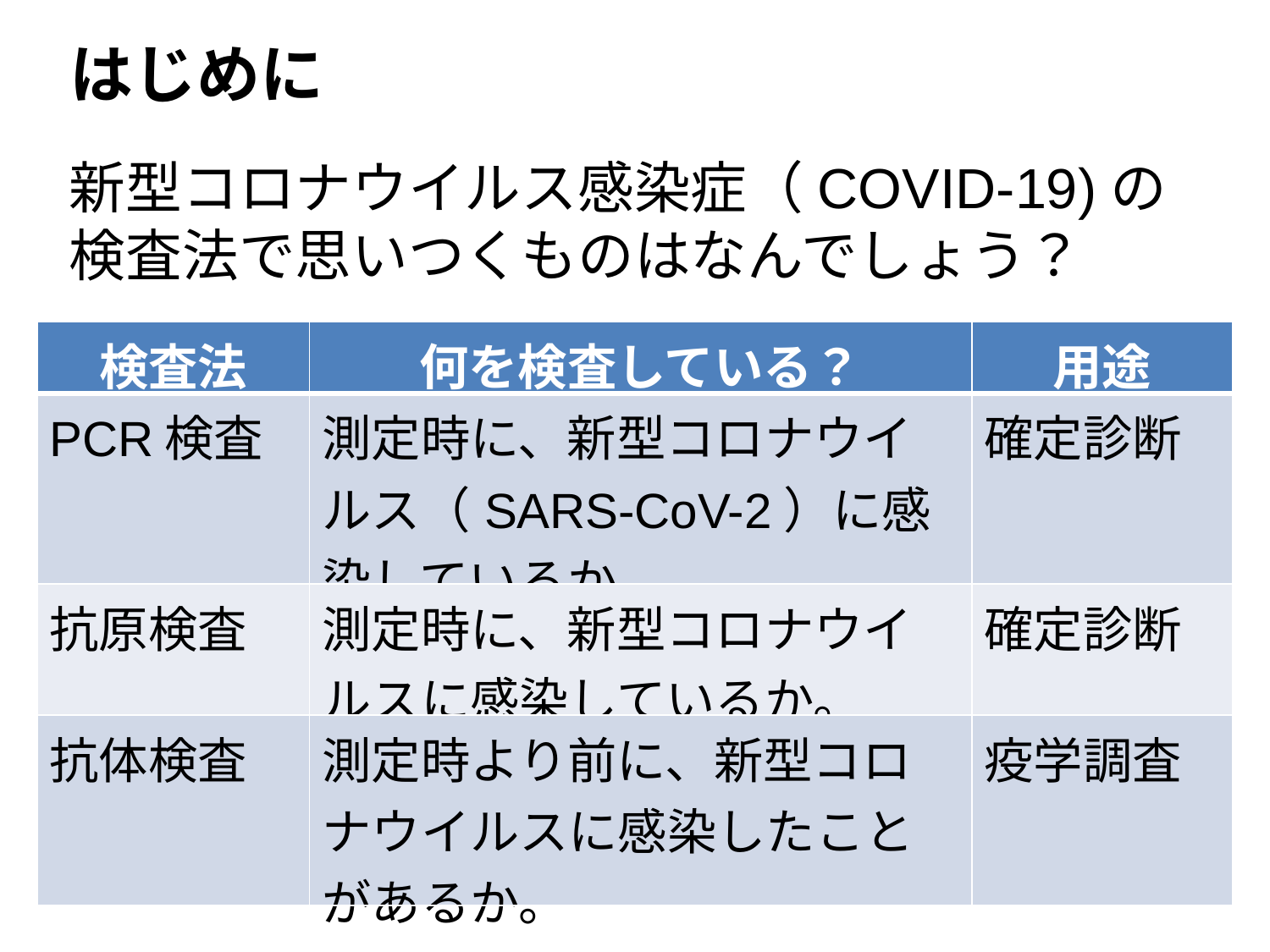

# はじめに
新型コロナウイルス感染症（COVID-19)の
検査法で思いつくものはなんでしょう？
| 検査法 | 何を検査している？ | 用途 |
| --- | --- | --- |
| PCR検査 | 測定時に、新型コロナウイルス（SARS-CoV-2）に感染しているか。 | 確定診断 |
| 抗原検査 | 測定時に、新型コロナウイルスに感染しているか。 | 確定診断 |
| 抗体検査 | 測定時より前に、新型コロナウイルスに感染したことがあるか。 | 疫学調査 |